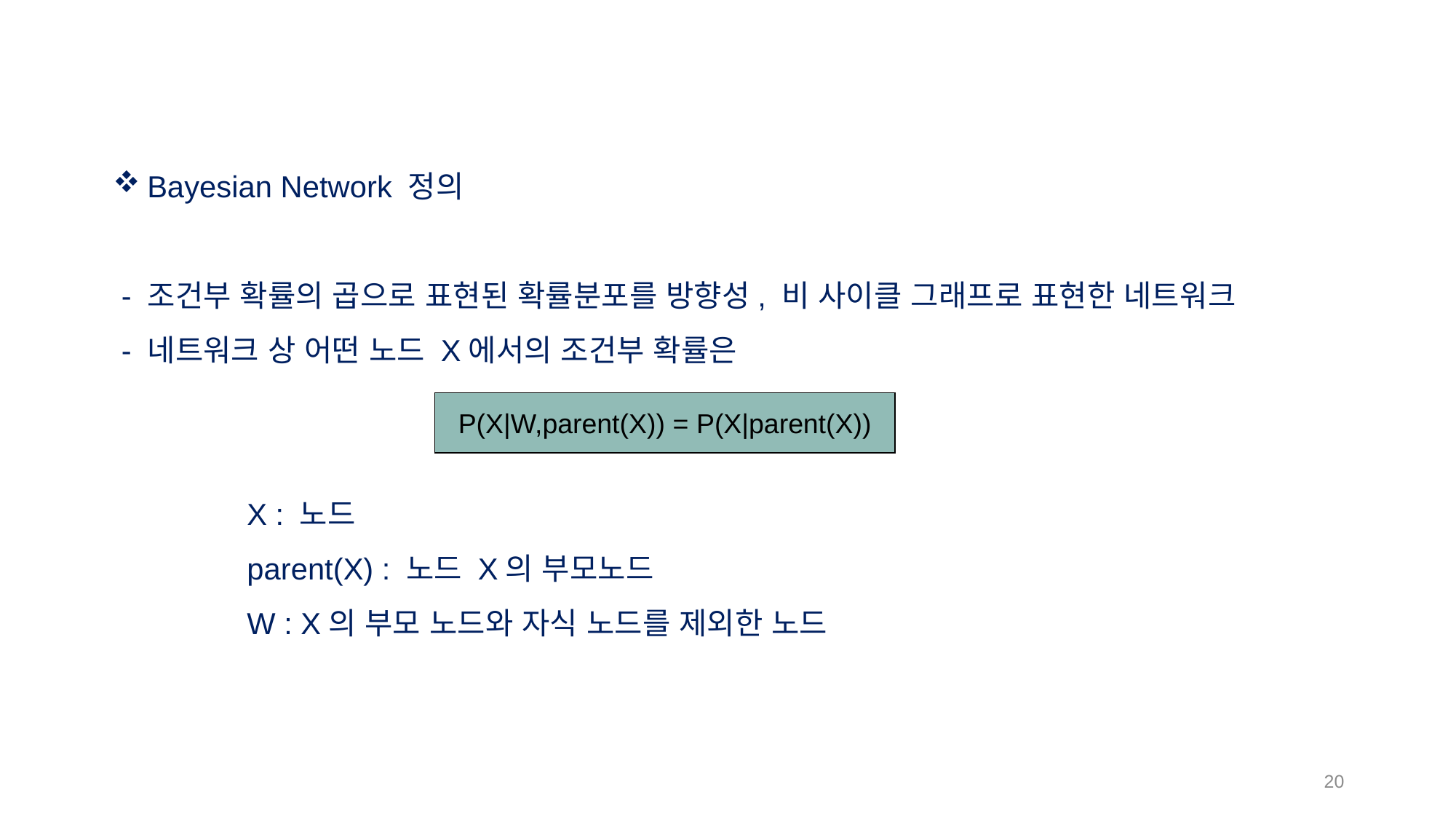

Bayesian Network 정의

 - 조건부 확률의 곱으로 표현된 확률분포를 방향성, 비 사이클 그래프로 표현한 네트워크
 - 네트워크 상 어떤 노드 X에서의 조건부 확률은

                X : 노드
                parent(X) : 노드 X의 부모노드
                W : X의 부모 노드와 자식 노드를 제외한 노드
P(X|W,parent(X)) = P(X|parent(X))
20